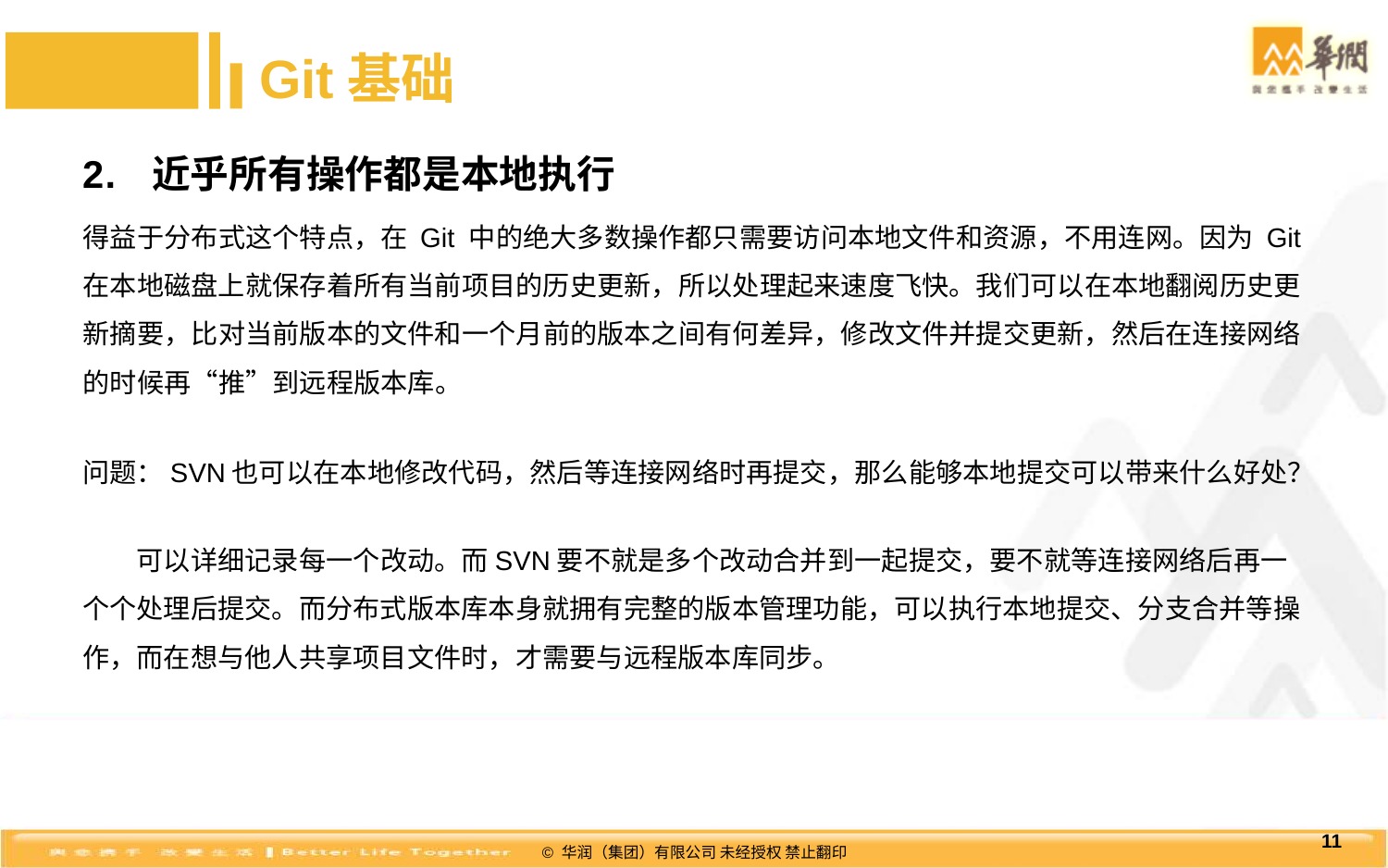

Git基础

近乎所有操作都是本地执行
得益于分布式这个特点，在 Git 中的绝大多数操作都只需要访问本地文件和资源，不用连网。因为 Git 在本地磁盘上就保存着所有当前项目的历史更新，所以处理起来速度飞快。我们可以在本地翻阅历史更新摘要，比对当前版本的文件和一个月前的版本之间有何差异，修改文件并提交更新，然后在连接网络的时候再“推”到远程版本库。

问题：SVN也可以在本地修改代码，然后等连接网络时再提交，那么能够本地提交可以带来什么好处？
可以详细记录每一个改动。而SVN要不就是多个改动合并到一起提交，要不就等连接网络后再一个个处理后提交。而分布式版本库本身就拥有完整的版本管理功能，可以执行本地提交、分支合并等操作，而在想与他人共享项目文件时，才需要与远程版本库同步。
11